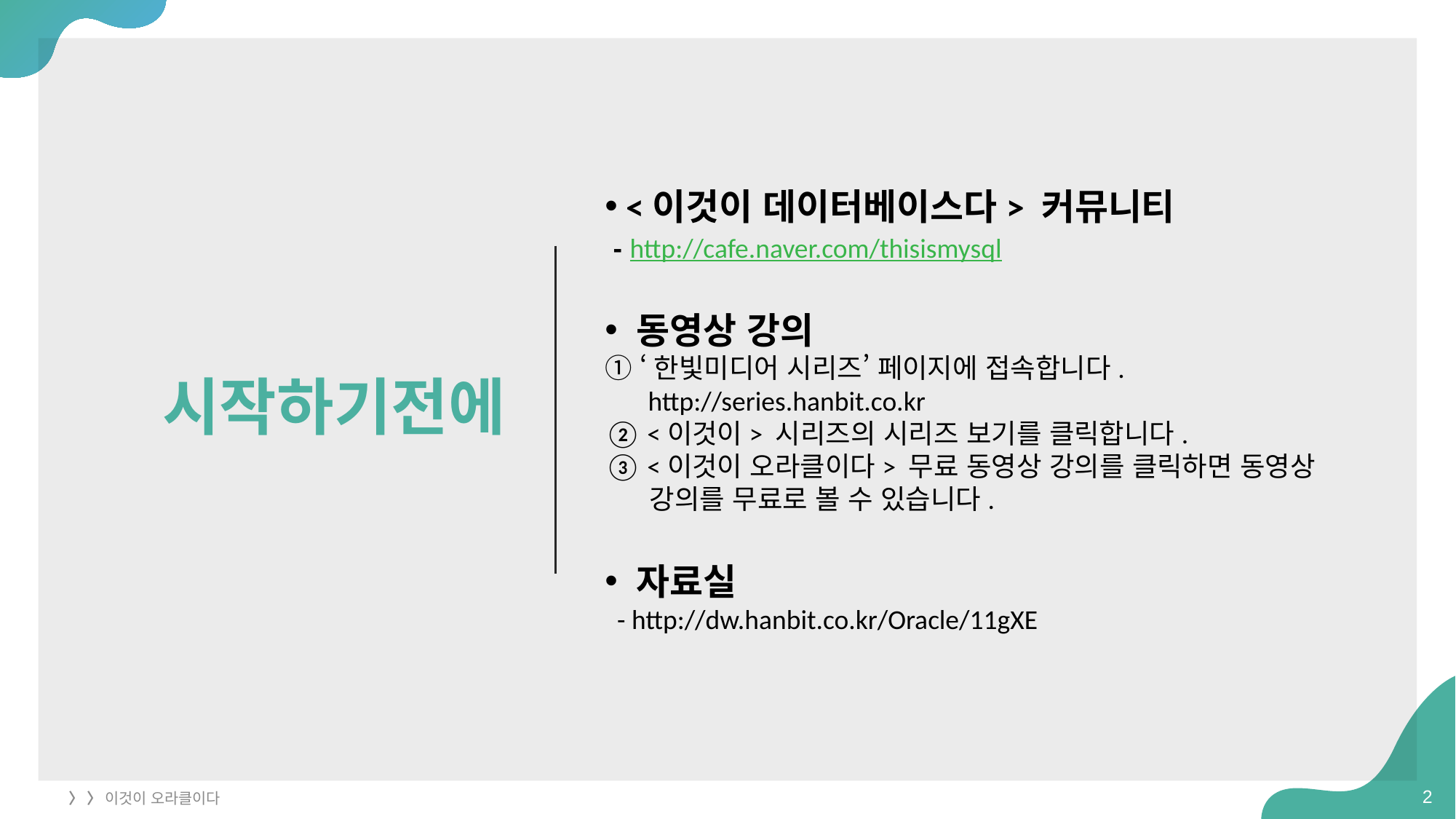

# 시작하기전에
 <이것이 데이터베이스다> 커뮤니티
 - http://cafe.naver.com/thisismysql

 동영상 강의
① ‘한빛미디어 시리즈’ 페이지에 접속합니다.
       http://series.hanbit.co.kr
② <이것이> 시리즈의 시리즈 보기를 클릭합니다.
③ <이것이 오라클이다> 무료 동영상 강의를 클릭하면 동영상
     강의를 무료로 볼 수 있습니다.

 자료실
  - http://dw.hanbit.co.kr/Oracle/11gXE
2
〉 〉 이것이 오라클이다